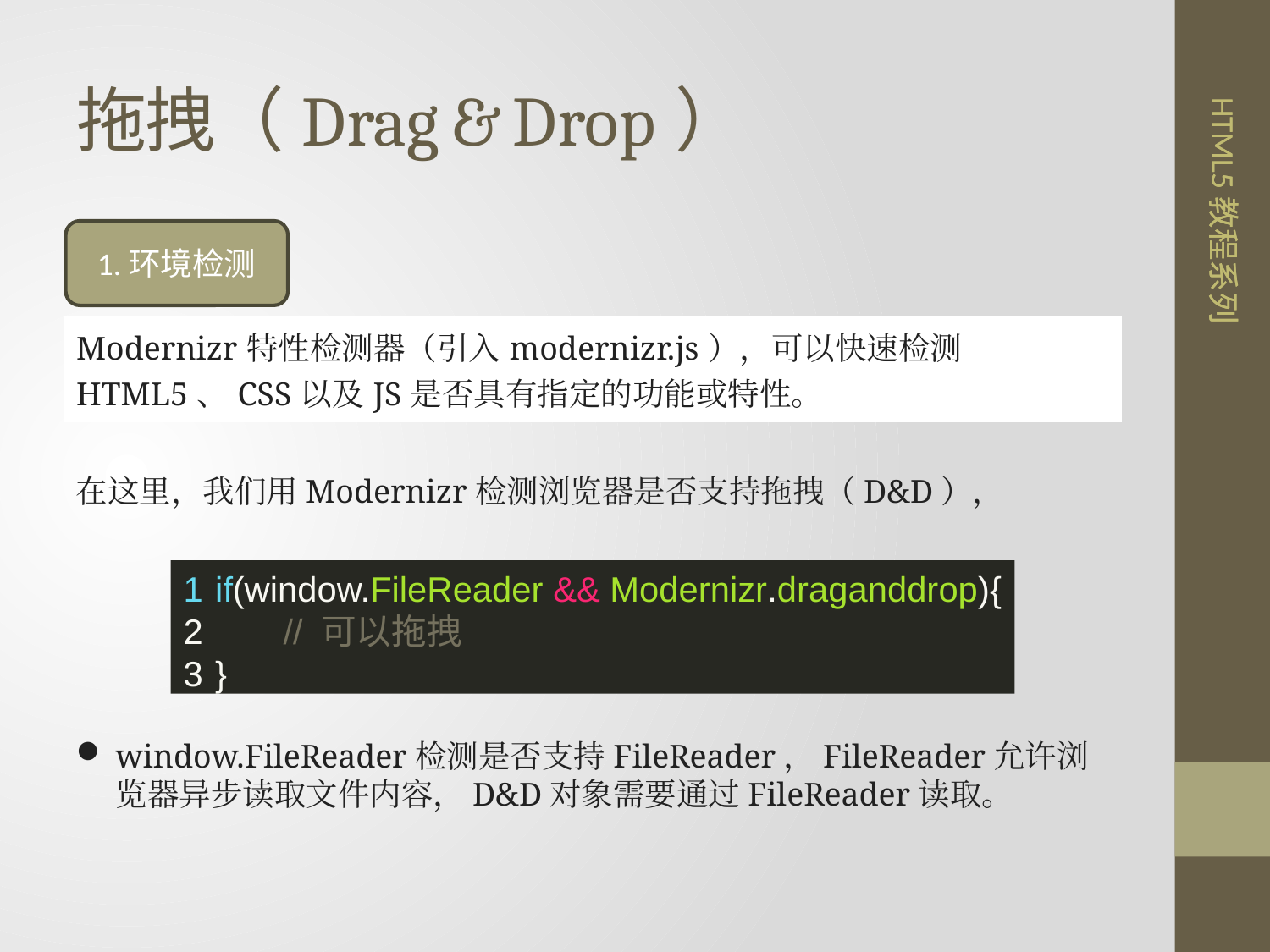

# 拖拽（Drag & Drop）
1.环境检测
| Modernizr特性检测器（引入modernizr.js），可以快速检测HTML5、CSS以及JS是否具有指定的功能或特性。 |
| --- |
在这里，我们用Modernizr检测浏览器是否支持拖拽（D&D），
if(window.FileReader && Modernizr.draganddrop){
       // 可以拖拽
}

window.FileReader检测是否支持FileReader，FileReader允许浏览器异步读取文件内容，D&D对象需要通过FileReader读取。